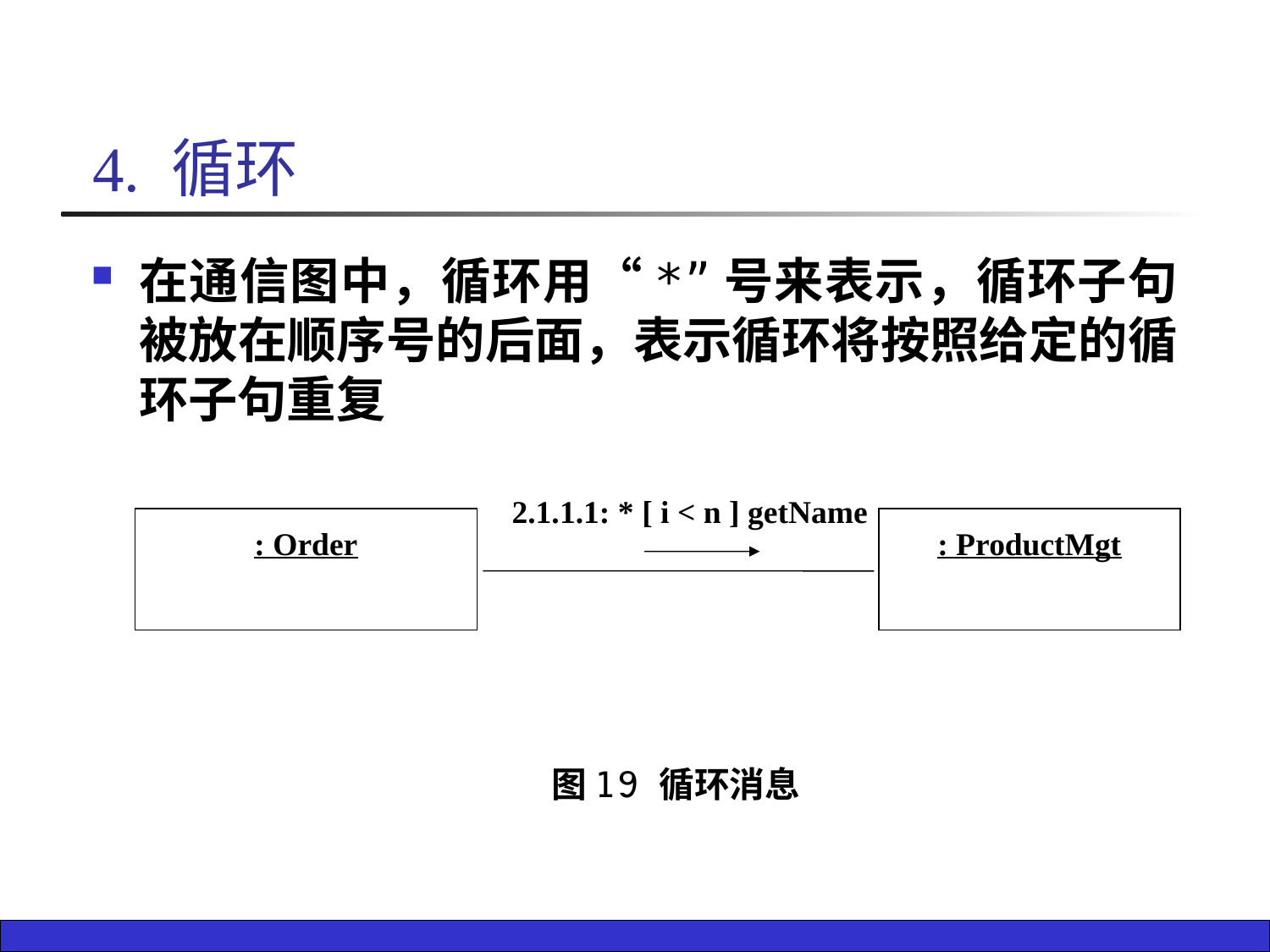

4. 循环
在通信图中，循环用“*”号来表示，循环子句被放在顺序号的后面，表示循环将按照给定的循环子句重复

2.1.1.1: * [ i < n ] getName
: Order

: ProductMgt

图19 循环消息